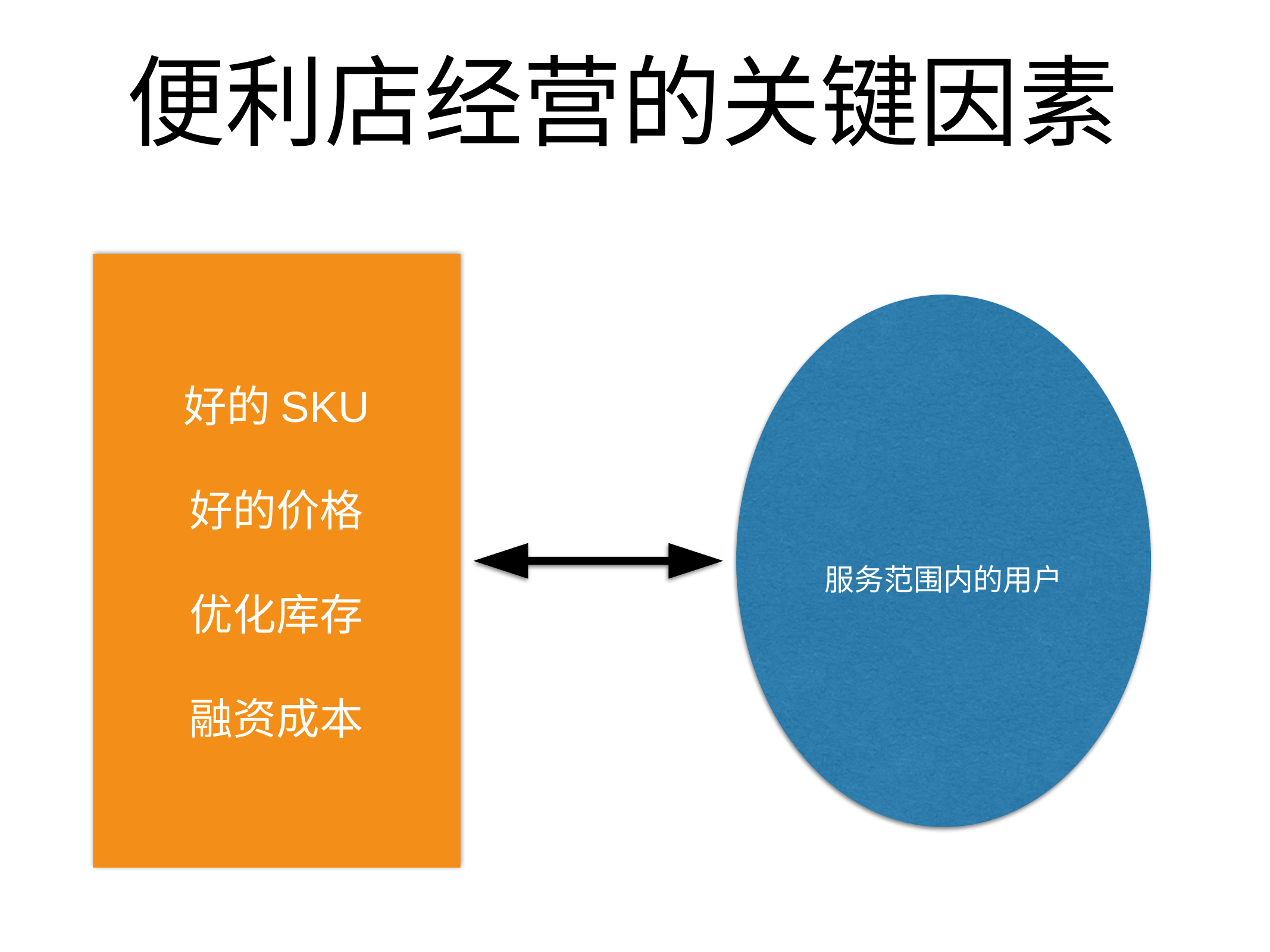

# 便利店经营的关键因素
好的SKU

好的价格

优化库存

融资成本

服务范围内的用户